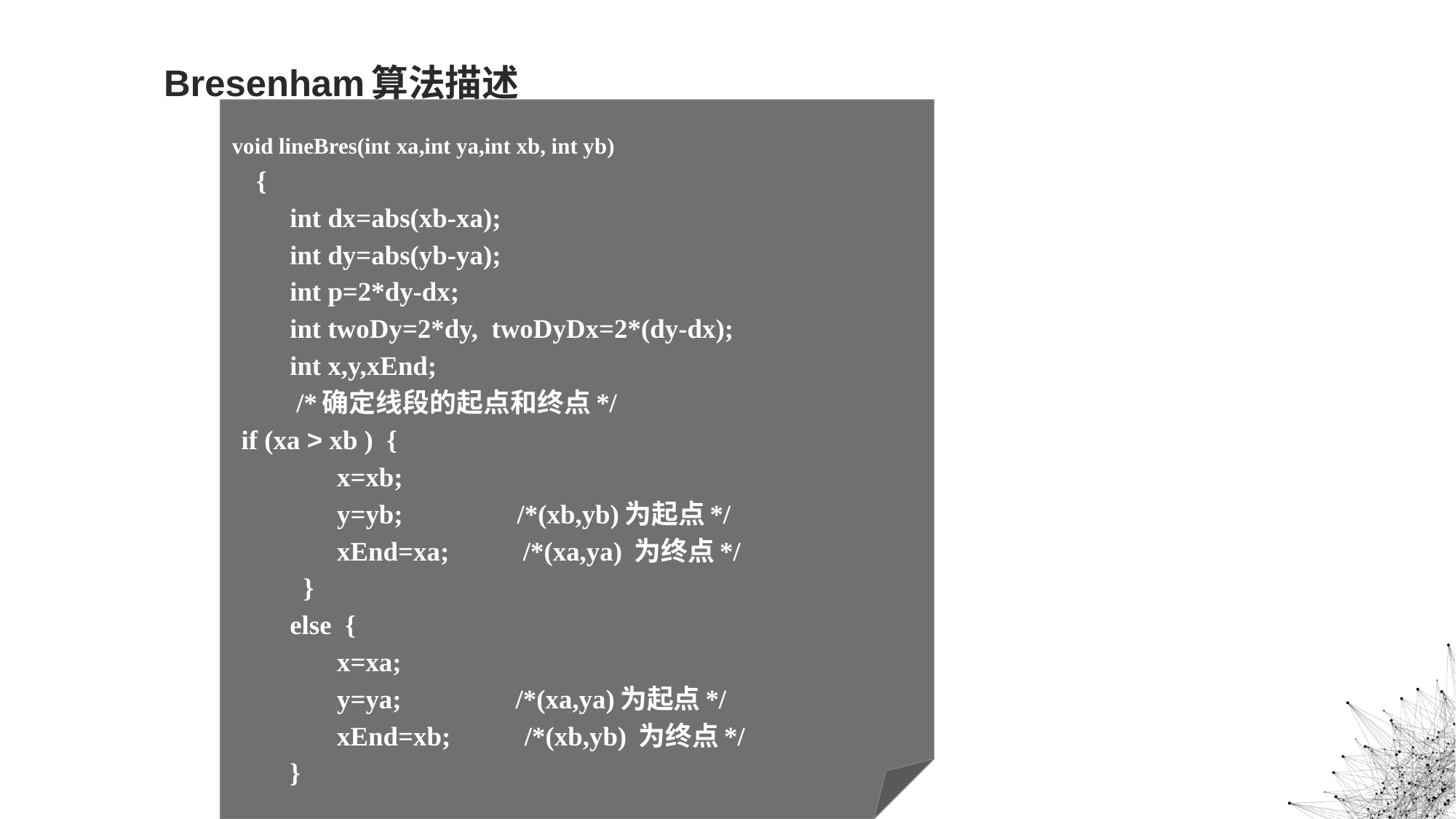

Bresenham算法描述
               void lineBres(int xa,int ya,int xb, int yb)
      {
           int dx=abs(xb-xa);
           int dy=abs(yb-ya);
           int p=2*dy-dx;
           int twoDy=2*dy,  twoDyDx=2*(dy-dx);
           int x,y,xEnd;
            /*确定线段的起点和终点*/
	   if (xa > xb )  {
                  x=xb;
                  y=yb;                 /*(xb,yb)为起点*/
                  xEnd=xa;           /*(xa,ya) 为终点*/
             }
           else  {
                  x=xa;
                  y=ya;                 /*(xa,ya)为起点*/
                  xEnd=xb;           /*(xb,yb) 为终点*/
           }